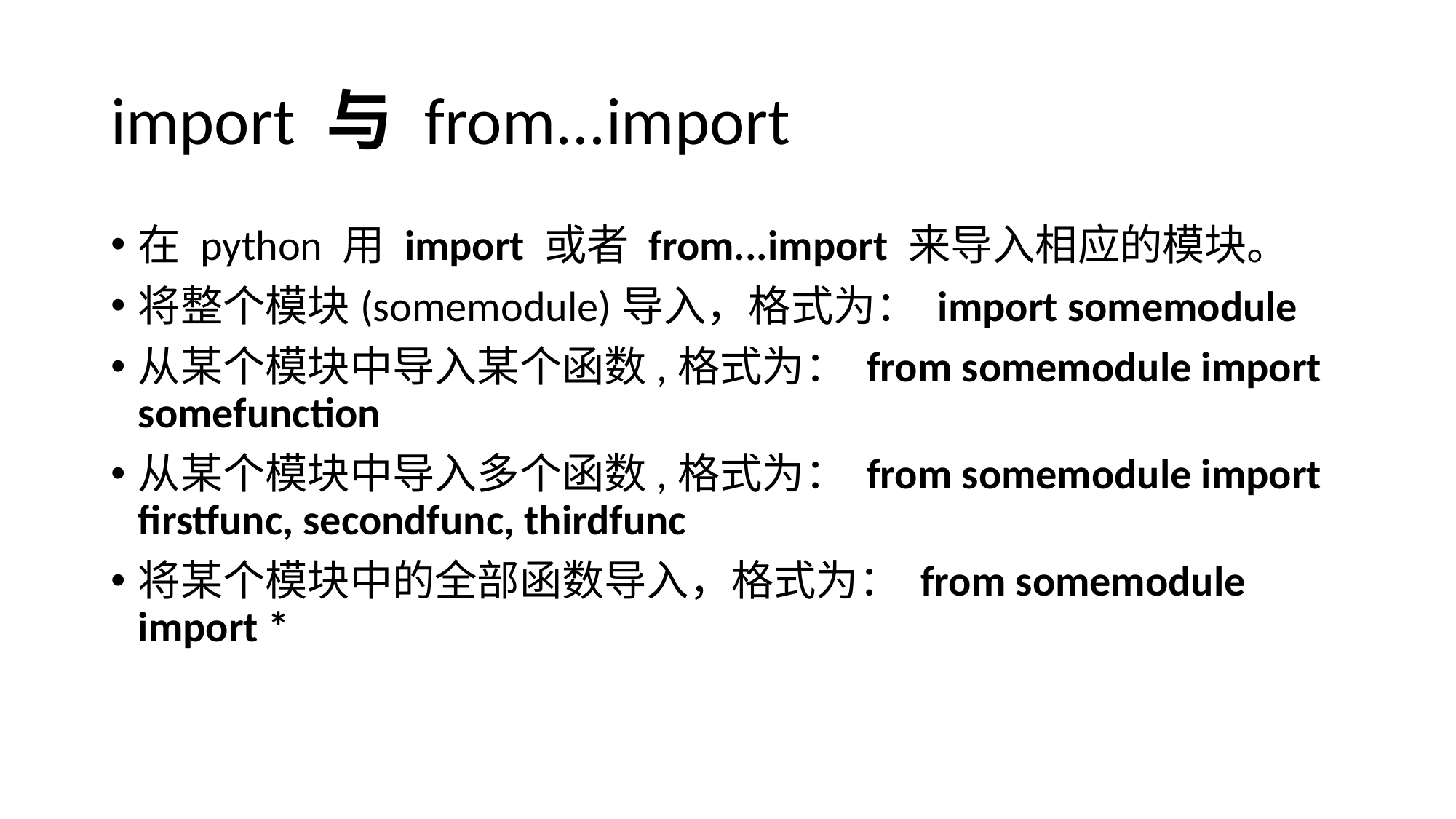

# import 与 from...import
在 python 用 import 或者 from...import 来导入相应的模块。
将整个模块(somemodule)导入，格式为： import somemodule
从某个模块中导入某个函数,格式为： from somemodule import somefunction
从某个模块中导入多个函数,格式为： from somemodule import firstfunc, secondfunc, thirdfunc
将某个模块中的全部函数导入，格式为： from somemodule import *